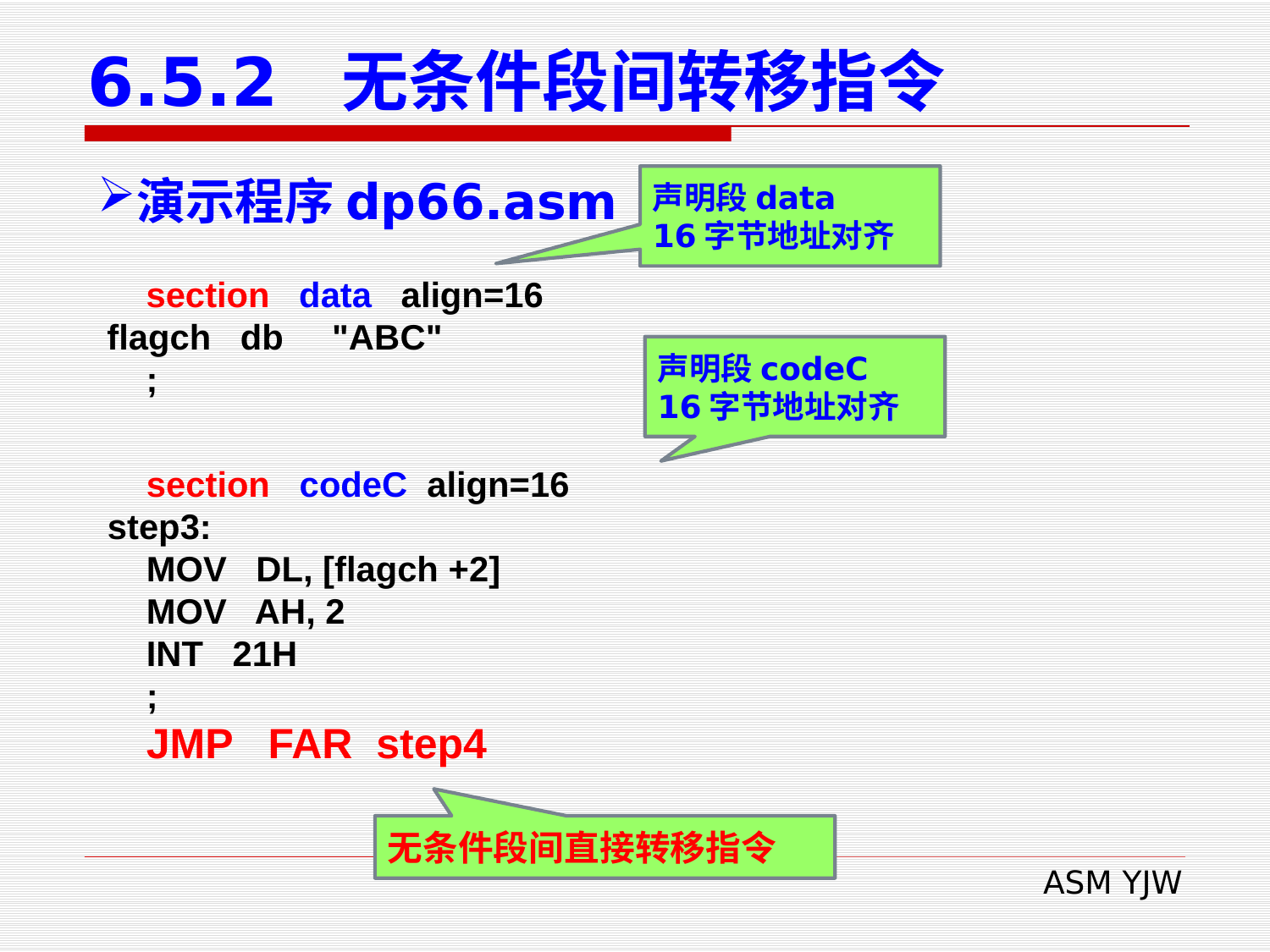

# 6.5.2  无条件段间转移指令
演示程序dp66.asm
声明段data
16字节地址对齐
    section   data   align=16
flagch   db     "ABC"
    ;
声明段codeC
16字节地址对齐
    section   codeC  align=16
step3:
    MOV   DL, [flagch +2]
    MOV   AH, 2
    INT   21H
    ;
    JMP   FAR  step4
无条件段间直接转移指令